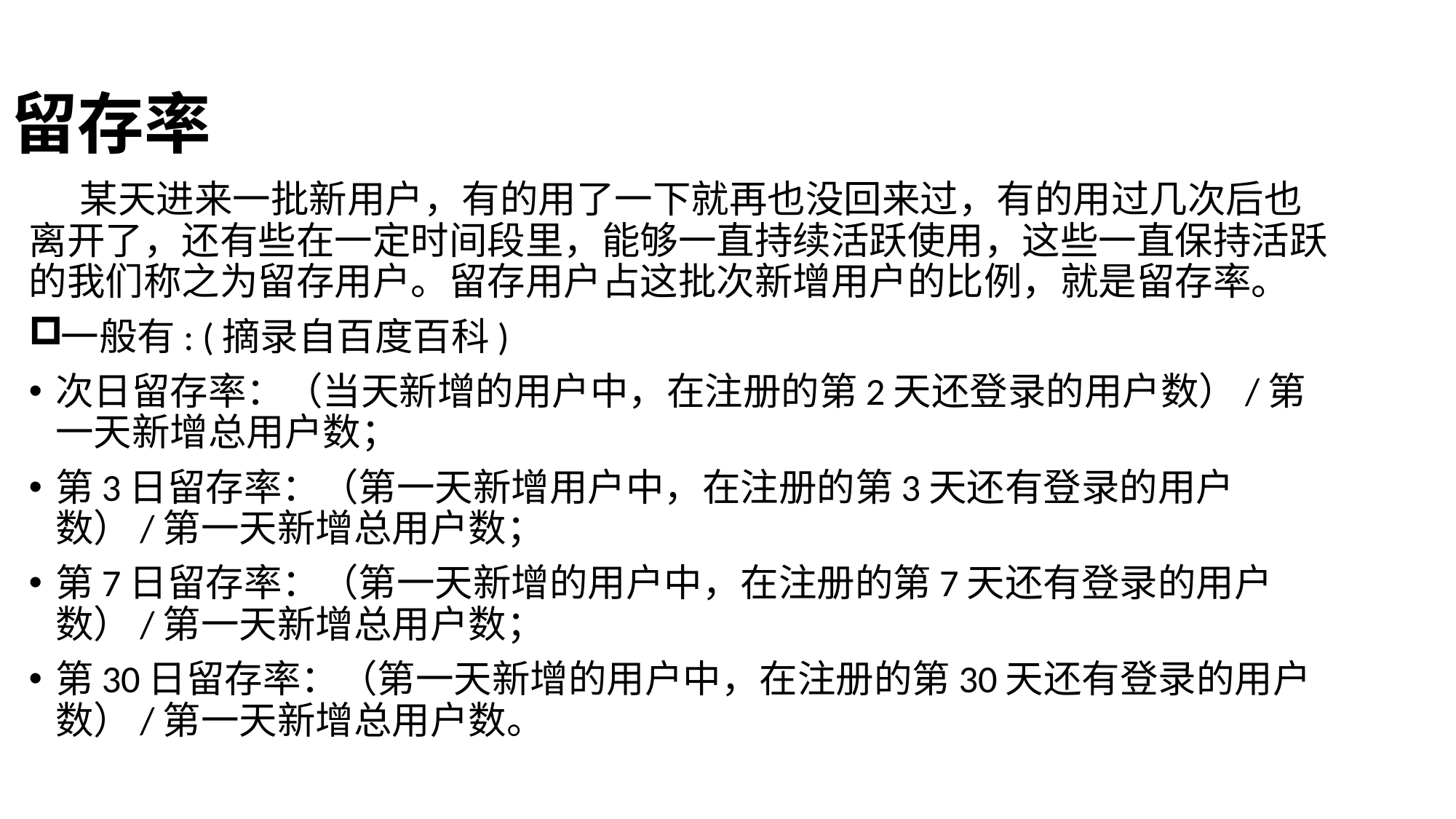

# 留存率
     某天进来一批新用户，有的用了一下就再也没回来过，有的用过几次后也离开了，还有些在一定时间段里，能够一直持续活跃使用，这些一直保持活跃的我们称之为留存用户。留存用户占这批次新增用户的比例，就是留存率。
一般有: (摘录自百度百科)
次日留存率：（当天新增的用户中，在注册的第2天还登录的用户数）/第一天新增总用户数；
第3日留存率：（第一天新增用户中，在注册的第3天还有登录的用户数）/第一天新增总用户数；
第7日留存率：（第一天新增的用户中，在注册的第7天还有登录的用户数）/第一天新增总用户数；
第30日留存率：（第一天新增的用户中，在注册的第30天还有登录的用户数）/第一天新增总用户数。